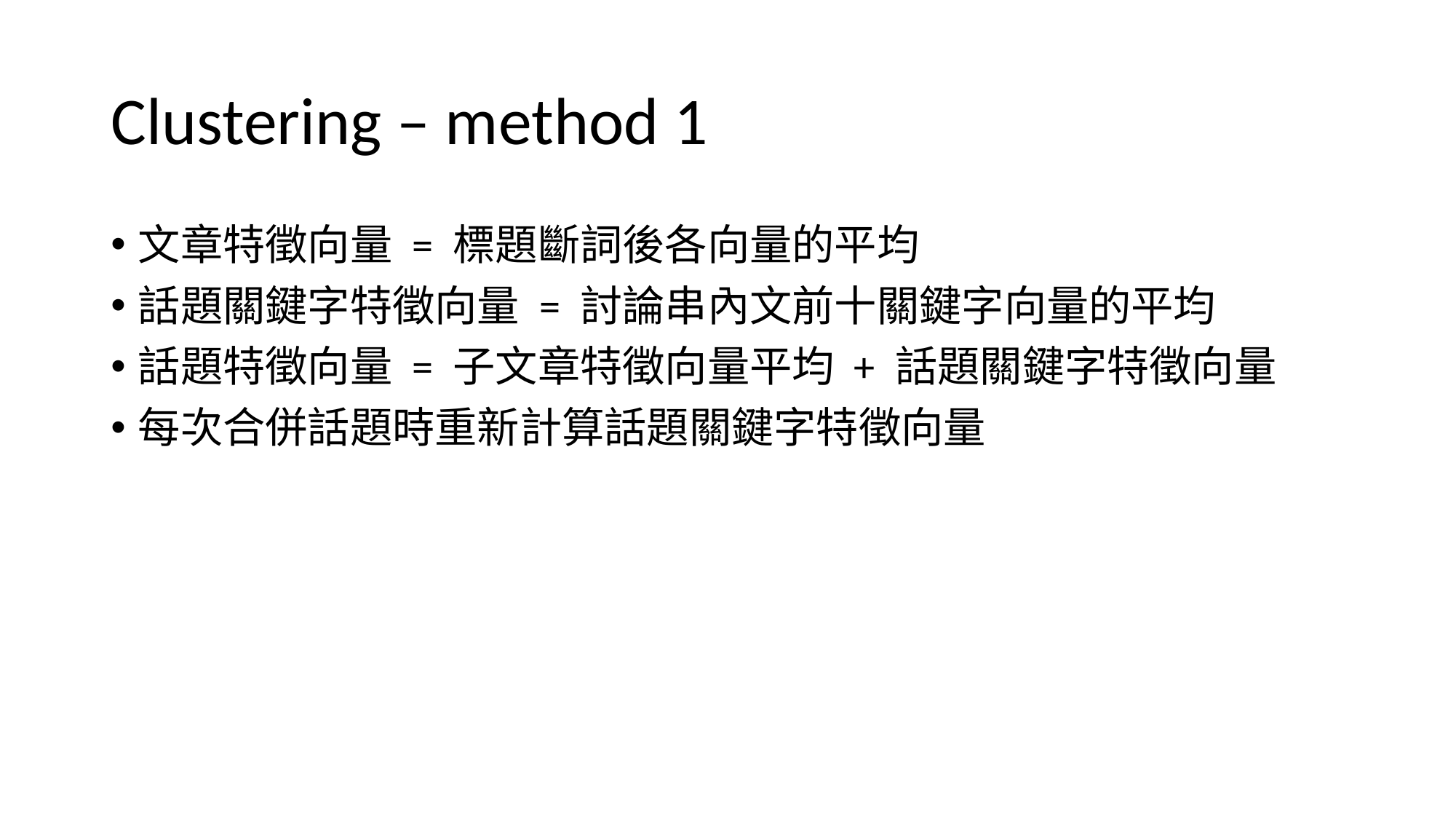

# Clustering – method 1
文章特徵向量 = 標題斷詞後各向量的平均
話題關鍵字特徵向量 = 討論串內文前十關鍵字向量的平均
話題特徵向量 = 子文章特徵向量平均 + 話題關鍵字特徵向量
每次合併話題時重新計算話題關鍵字特徵向量